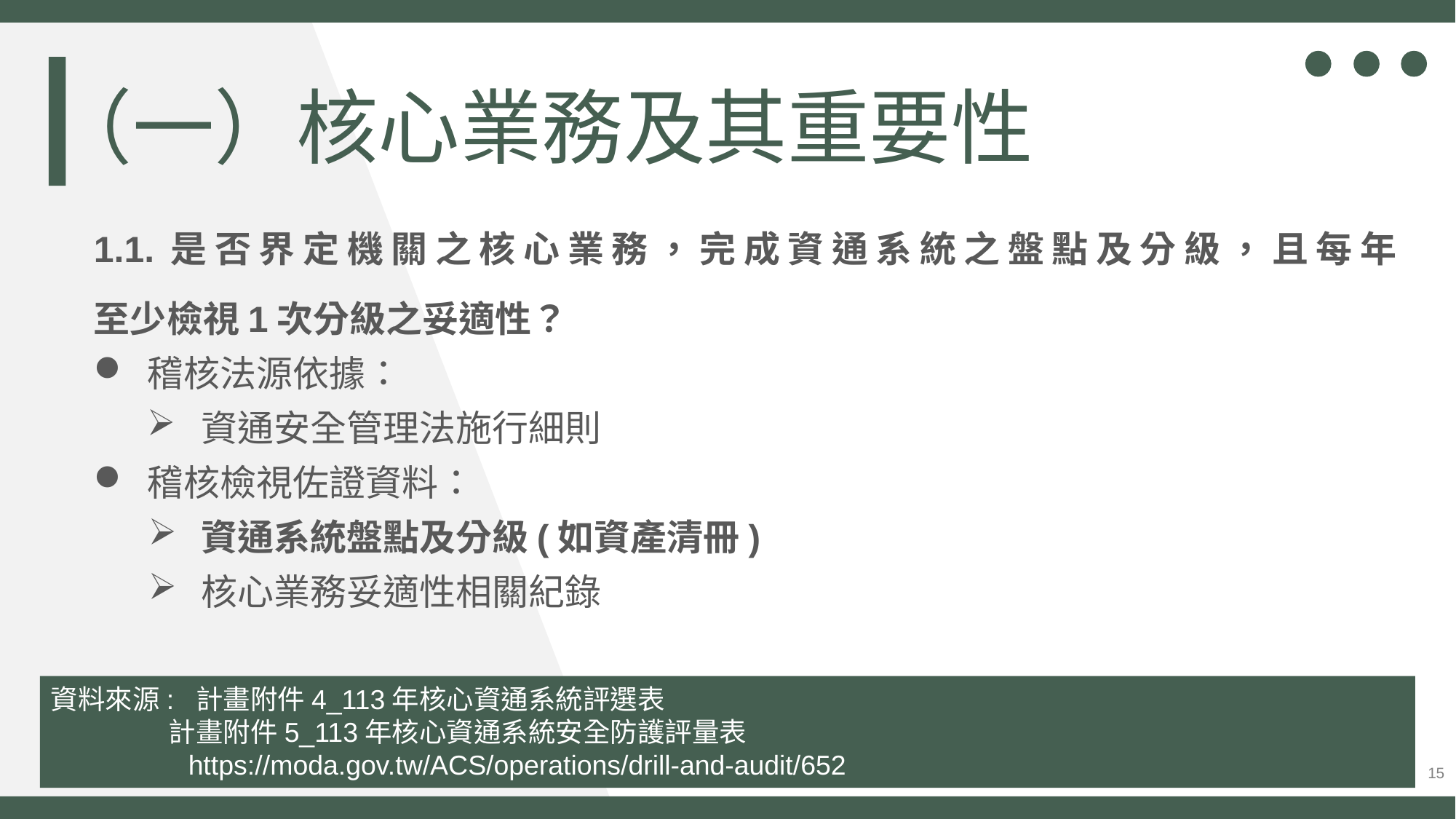

（一）核心業務及其重要性
1.1.是否界定機關之核心業務，完成資通系統之盤點及分級，且每年
至少檢視1次分級之妥適性？
稽核法源依據：
資通安全管理法施行細則
稽核檢視佐證資料：
資通系統盤點及分級(如資產清冊)
核心業務妥適性相關紀錄

資料來源:  計畫附件4_113年核心資通系統評選表
                  計畫附件5_113年核心資通系統安全防護評量表
                  https://moda.gov.tw/ACS/operations/drill-and-audit/652
15